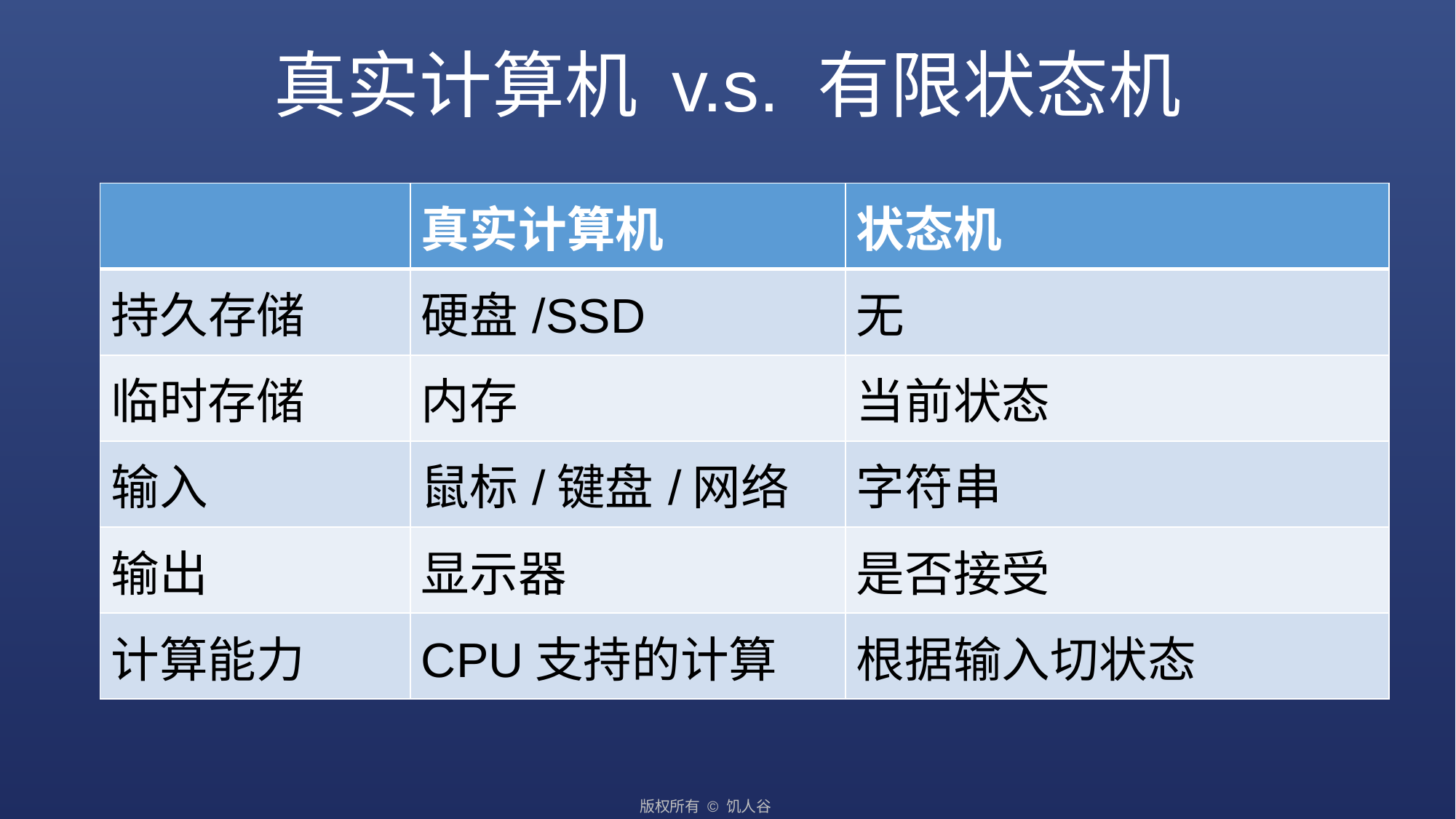

# 真实计算机 v.s. 有限状态机
|  | 真实计算机 | 状态机 |
| --- | --- | --- |
| 持久存储 | 硬盘/SSD | 无 |
| 临时存储 | 内存 | 当前状态 |
| 输入 | 鼠标/键盘/网络 | 字符串 |
| 输出 | 显示器 | 是否接受 |
| 计算能力 | CPU支持的计算 | 根据输入切状态 |